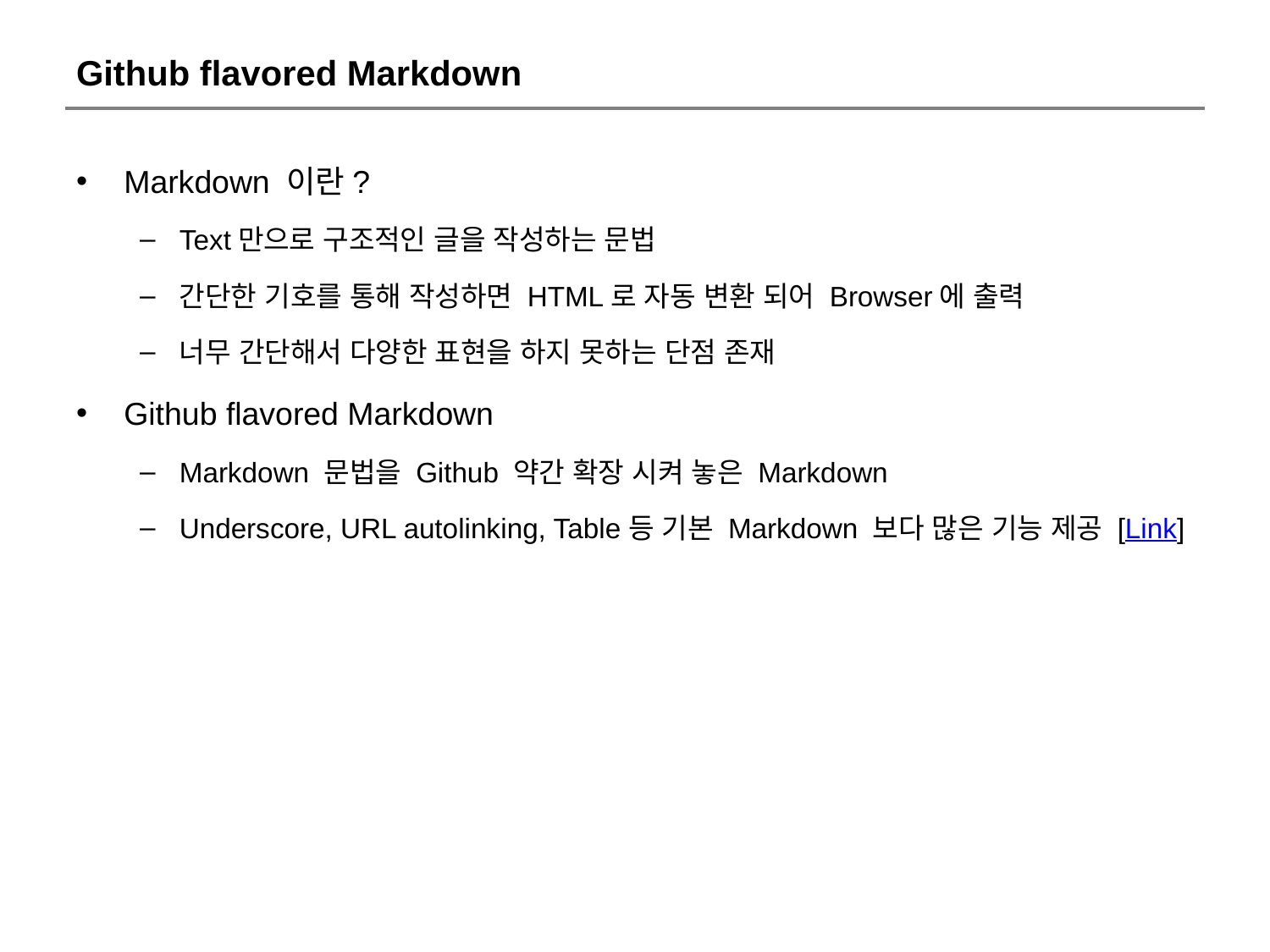

# Github flavored Markdown
Markdown 이란?
Text만으로 구조적인 글을 작성하는 문법
간단한 기호를 통해 작성하면 HTML로 자동 변환 되어 Browser에 출력
너무 간단해서 다양한 표현을 하지 못하는 단점 존재
Github flavored Markdown
Markdown 문법을 Github 약간 확장 시켜 놓은 Markdown
Underscore, URL autolinking, Table등 기본 Markdown 보다 많은 기능 제공 [Link]